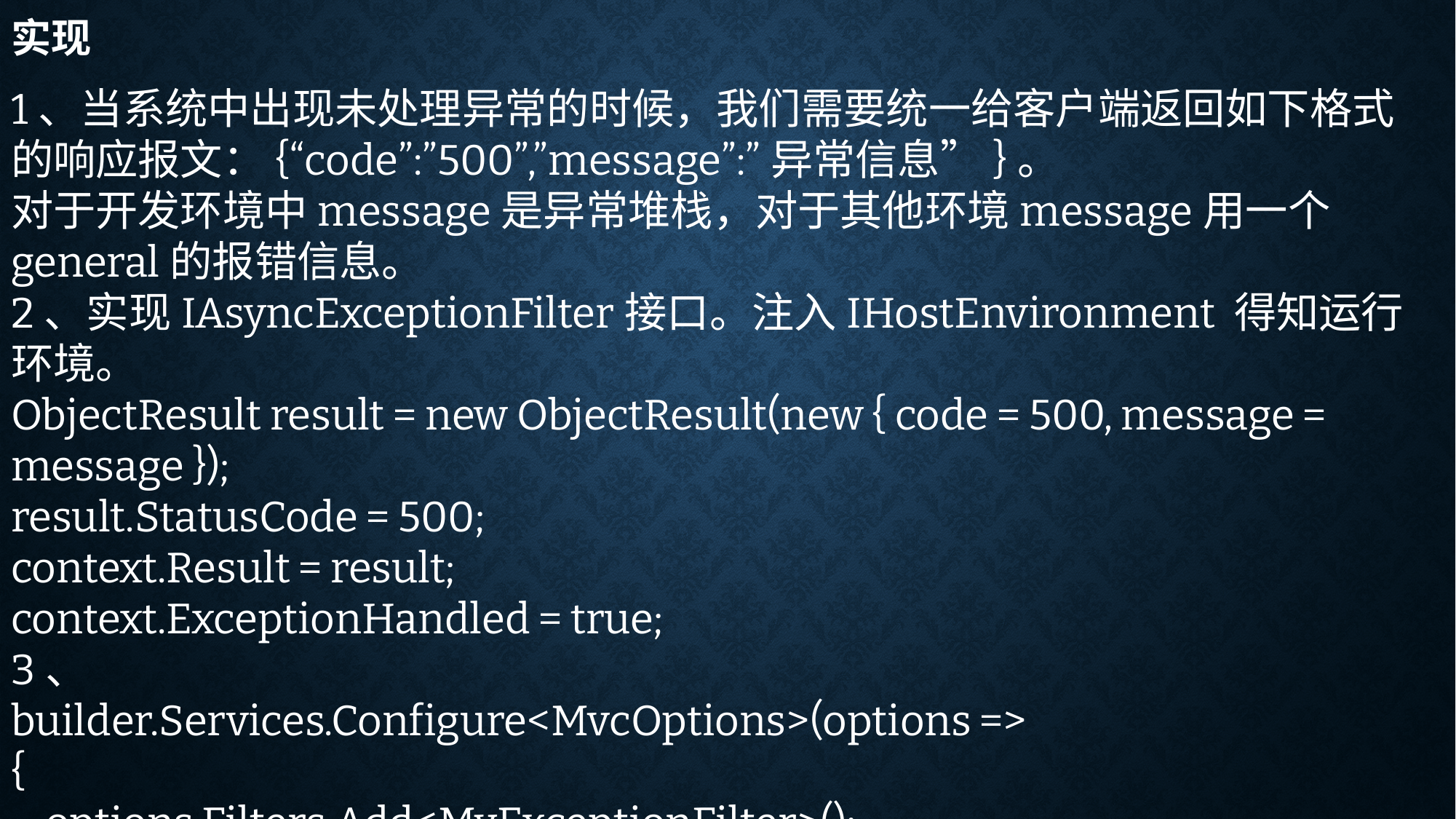

# 实现
1、当系统中出现未处理异常的时候，我们需要统一给客户端返回如下格式的响应报文：{“code”:”500”,”message”:”异常信息”}。
对于开发环境中message是异常堆栈，对于其他环境message用一个general的报错信息。
2、实现IAsyncExceptionFilter接口。注入IHostEnvironment 得知运行环境。
ObjectResult result = new ObjectResult(new { code = 500, message = message });
result.StatusCode = 500;
context.Result = result;
context.ExceptionHandled = true;
3、
builder.Services.Configure<MvcOptions>(options =>
{
    options.Filters.Add<MyExceptionFilter>();
});